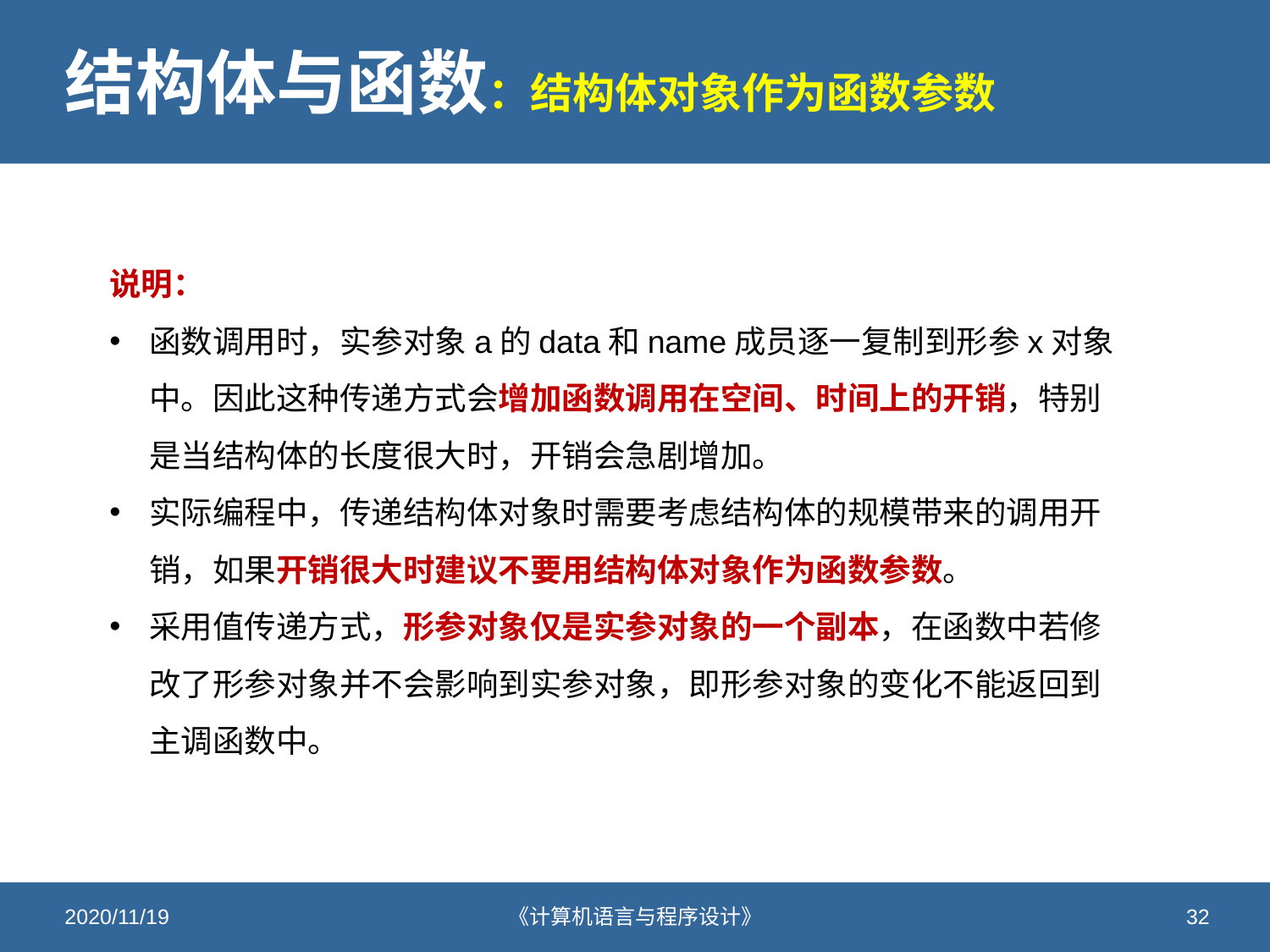

# 结构体与函数：结构体对象作为函数参数
说明：
函数调用时，实参对象a的data和name成员逐一复制到形参x对象中。因此这种传递方式会增加函数调用在空间、时间上的开销，特别是当结构体的长度很大时，开销会急剧增加。
实际编程中，传递结构体对象时需要考虑结构体的规模带来的调用开销，如果开销很大时建议不要用结构体对象作为函数参数。
采用值传递方式，形参对象仅是实参对象的一个副本，在函数中若修改了形参对象并不会影响到实参对象，即形参对象的变化不能返回到主调函数中。
2020/11/19
《计算机语言与程序设计》
32